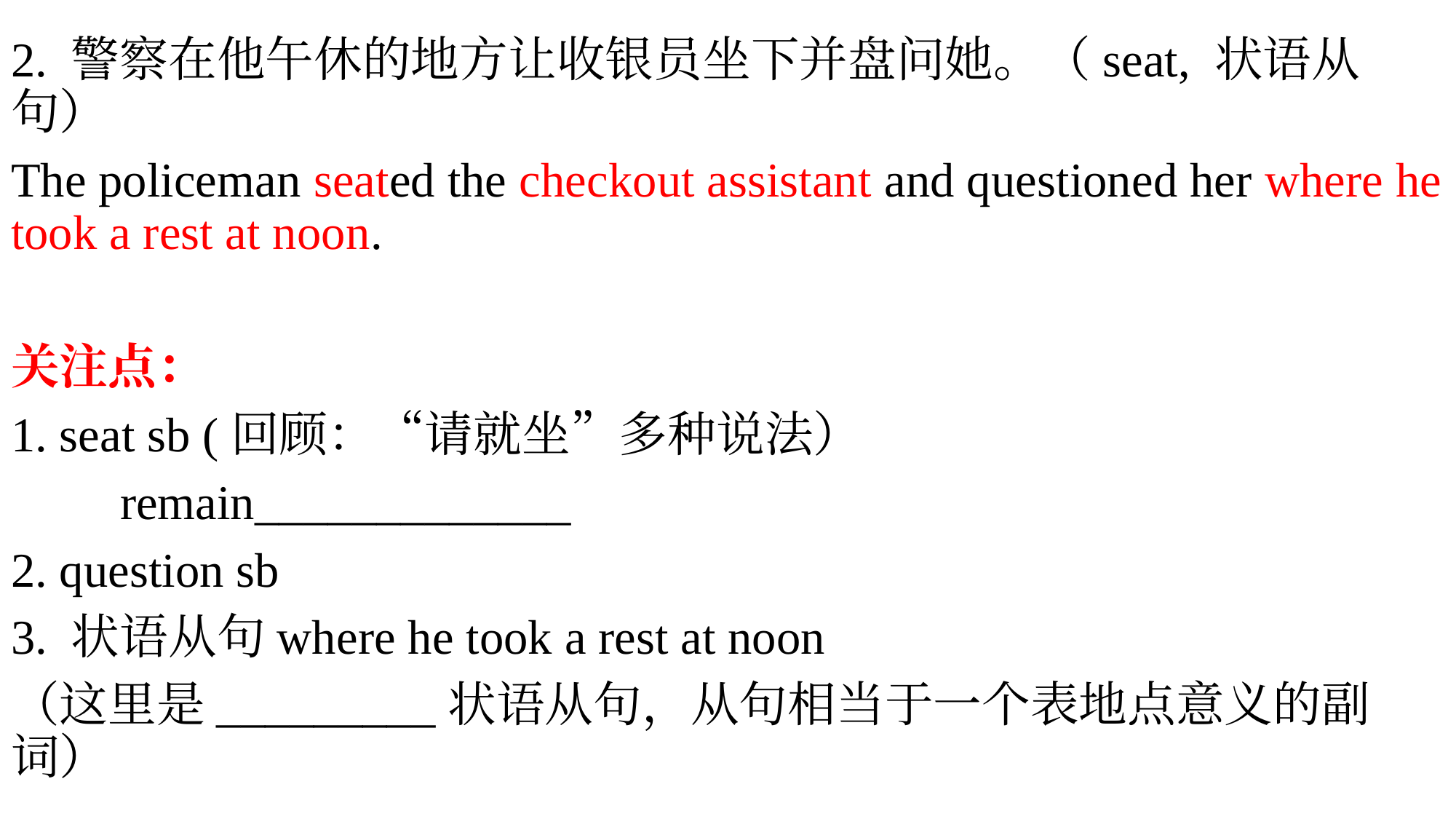

2. 警察在他午休的地方让收银员坐下并盘问她。（seat, 状语从句）
The policeman seated the checkout assistant and questioned her where he took a rest at noon.

关注点：
1. seat sb (回顾：“请就坐”多种说法）
	remain_____________
2. question sb
3. 状语从句where he took a rest at noon
（这里是_________状语从句，从句相当于一个表地点意义的副词）